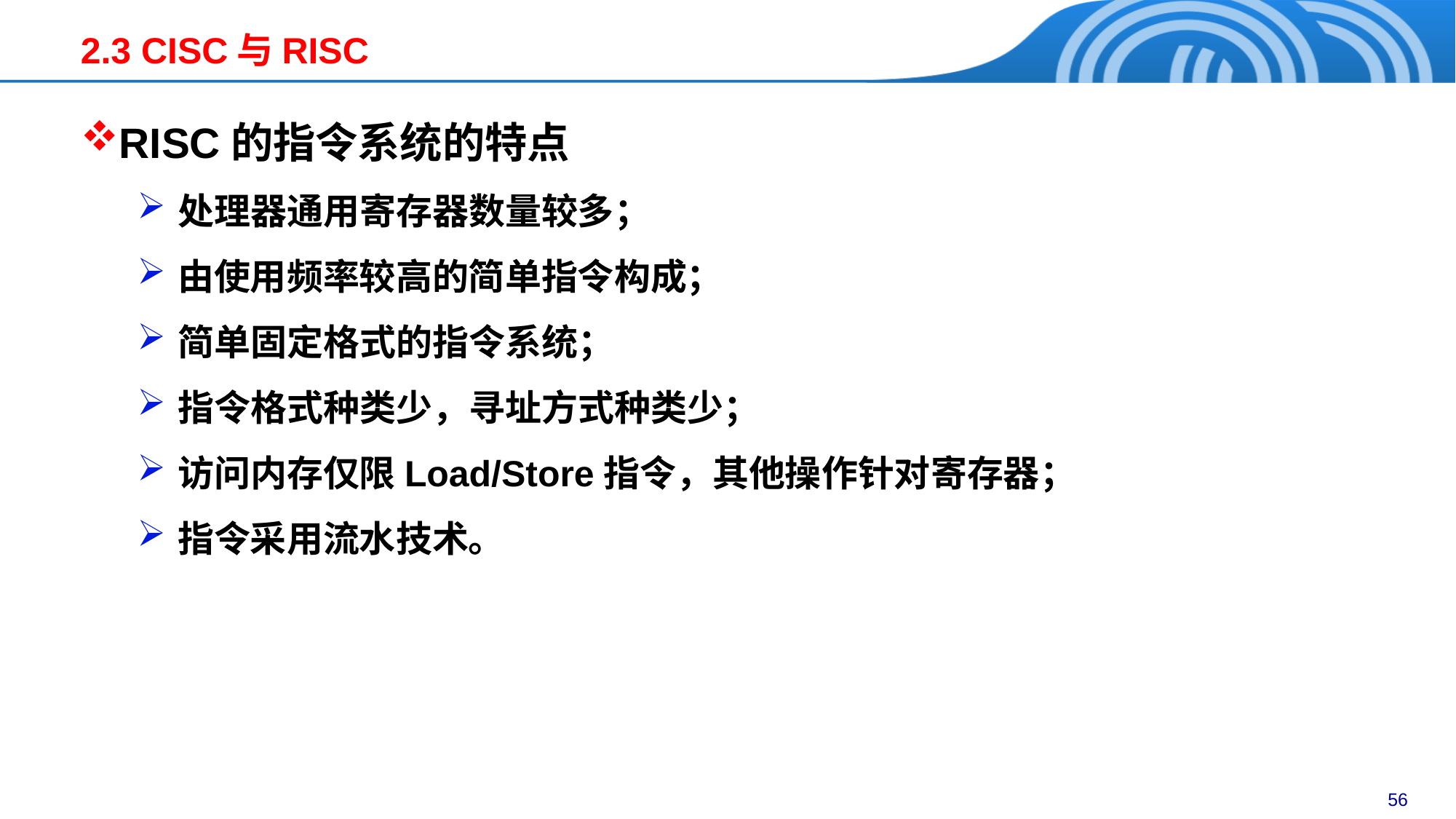

2.3 CISC与RISC
RISC的指令系统的特点
处理器通用寄存器数量较多；
由使用频率较高的简单指令构成；
简单固定格式的指令系统；
指令格式种类少，寻址方式种类少；
访问内存仅限Load/Store指令，其他操作针对寄存器；
指令采用流水技术。